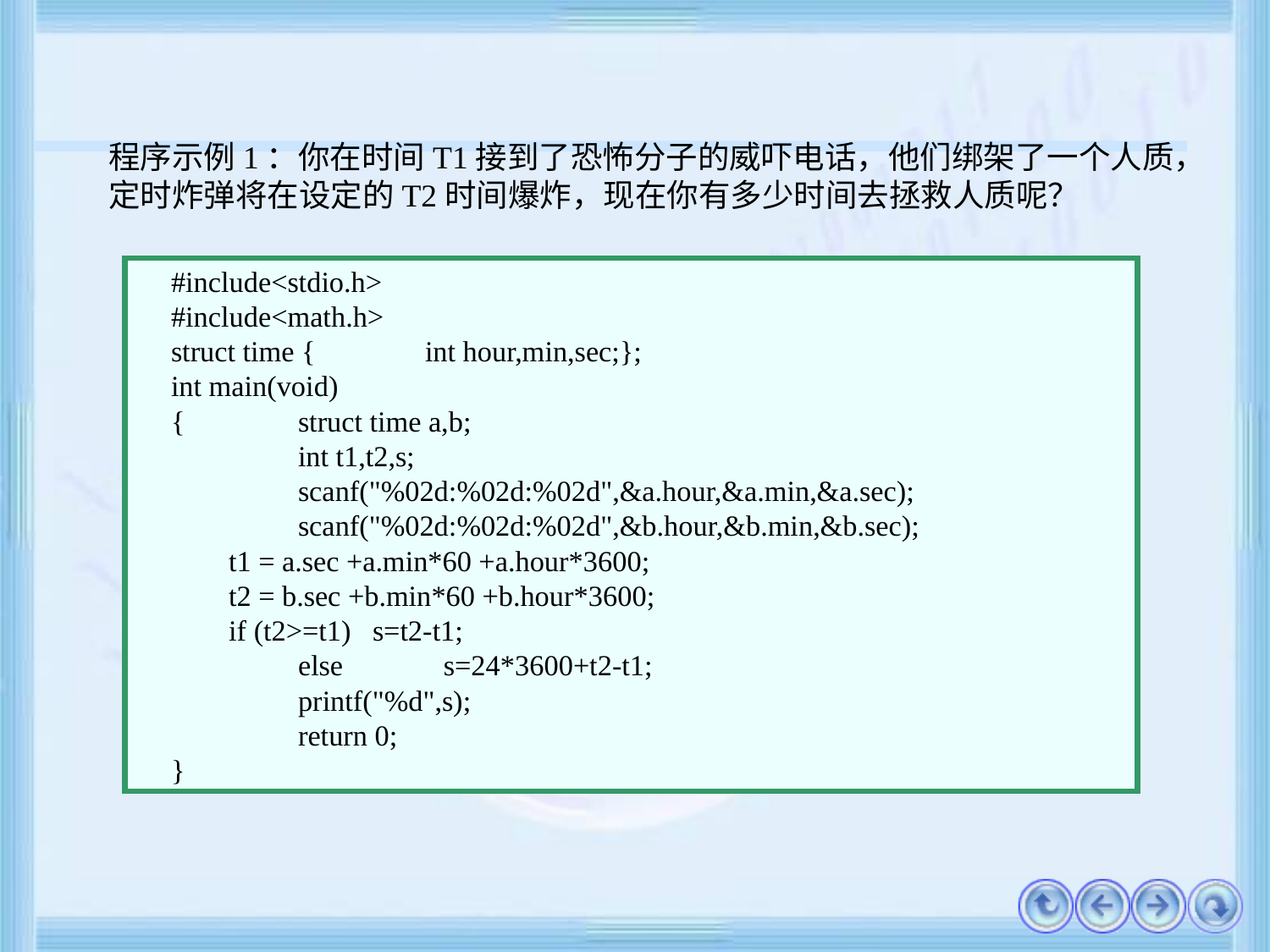

程序示例1：你在时间T1接到了恐怖分子的威吓电话，他们绑架了一个人质，定时炸弹将在设定的T2时间爆炸，现在你有多少时间去拯救人质呢？
#include<stdio.h>
#include<math.h>
struct time {	int hour,min,sec;};
int main(void)
{	struct time a,b;
	int t1,t2,s;
	scanf("%02d:%02d:%02d",&a.hour,&a.min,&a.sec);
	scanf("%02d:%02d:%02d",&b.hour,&b.min,&b.sec);
        t1 = a.sec +a.min*60 +a.hour*3600;
        t2 = b.sec +b.min*60 +b.hour*3600;
        if (t2>=t1)   s=t2-t1;
	else              s=24*3600+t2-t1;
	printf("%d",s);
	return 0;
}